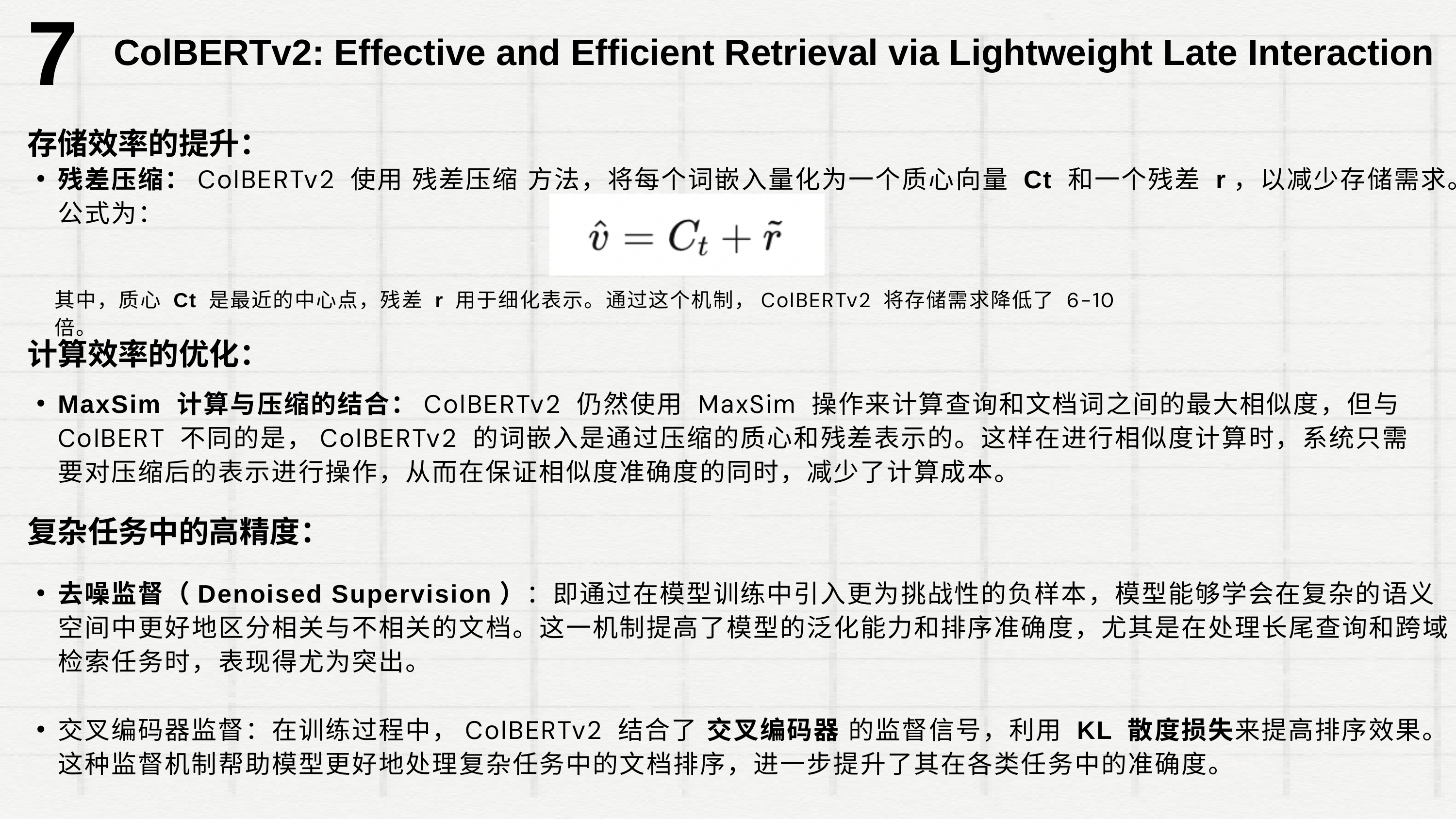

7
ColBERTv2: Effective and Efficient Retrieval via Lightweight Late Interaction

存储效率的提升：
残差压缩：ColBERTv2 使用 残差压缩 方法，将每个词嵌入量化为一个质心向量 Ct 和一个残差 r，以减少存储需求。公式为：

其中，质心 Ct 是最近的中心点，残差 r 用于细化表示。通过这个机制，ColBERTv2 将存储需求降低了 6-10 倍。
计算效率的优化：
MaxSim 计算与压缩的结合：ColBERTv2 仍然使用 MaxSim 操作来计算查询和文档词之间的最大相似度，但与 ColBERT 不同的是，ColBERTv2 的词嵌入是通过压缩的质心和残差表示的。这样在进行相似度计算时，系统只需要对压缩后的表示进行操作，从而在保证相似度准确度的同时，减少了计算成本。
复杂任务中的高精度：
去噪监督（Denoised Supervision）：即通过在模型训练中引入更为挑战性的负样本，模型能够学会在复杂的语义空间中更好地区分相关与不相关的文档。这一机制提高了模型的泛化能力和排序准确度，尤其是在处理长尾查询和跨域检索任务时，表现得尤为突出。

交叉编码器监督：在训练过程中，ColBERTv2 结合了 交叉编码器 的监督信号，利用 KL 散度损失来提高排序效果。这种监督机制帮助模型更好地处理复杂任务中的文档排序，进一步提升了其在各类任务中的准确度。